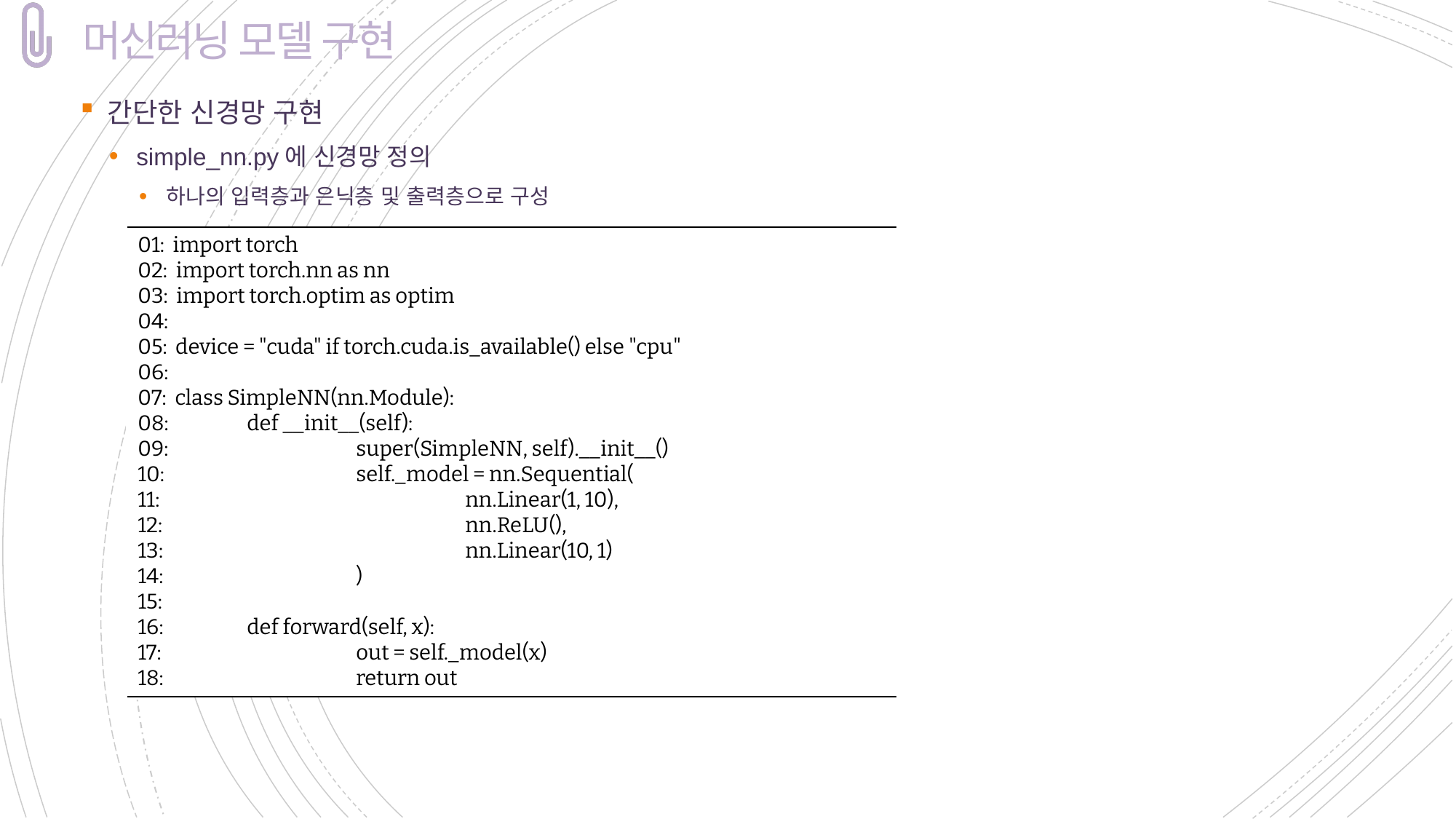

# 머신러닝 모델 구현
간단한 신경망 구현
simple_nn.py에 신경망 정의
하나의 입력층과 은닉층 및 출력층으로 구성
| 01: import torch 02: import torch.nn as nn 03: import torch.optim as optim 04: 05: device = "cuda" if torch.cuda.is\_available() else "cpu" 06: 07: class SimpleNN(nn.Module): 08: def \_\_init\_\_(self): 09: super(SimpleNN, self).\_\_init\_\_() 10: self.\_model = nn.Sequential( 11: nn.Linear(1, 10), 12: nn.ReLU(), 13: nn.Linear(10, 1) 14: ) 15: 16: def forward(self, x): 17: out = self.\_model(x) 18: return out |
| --- |